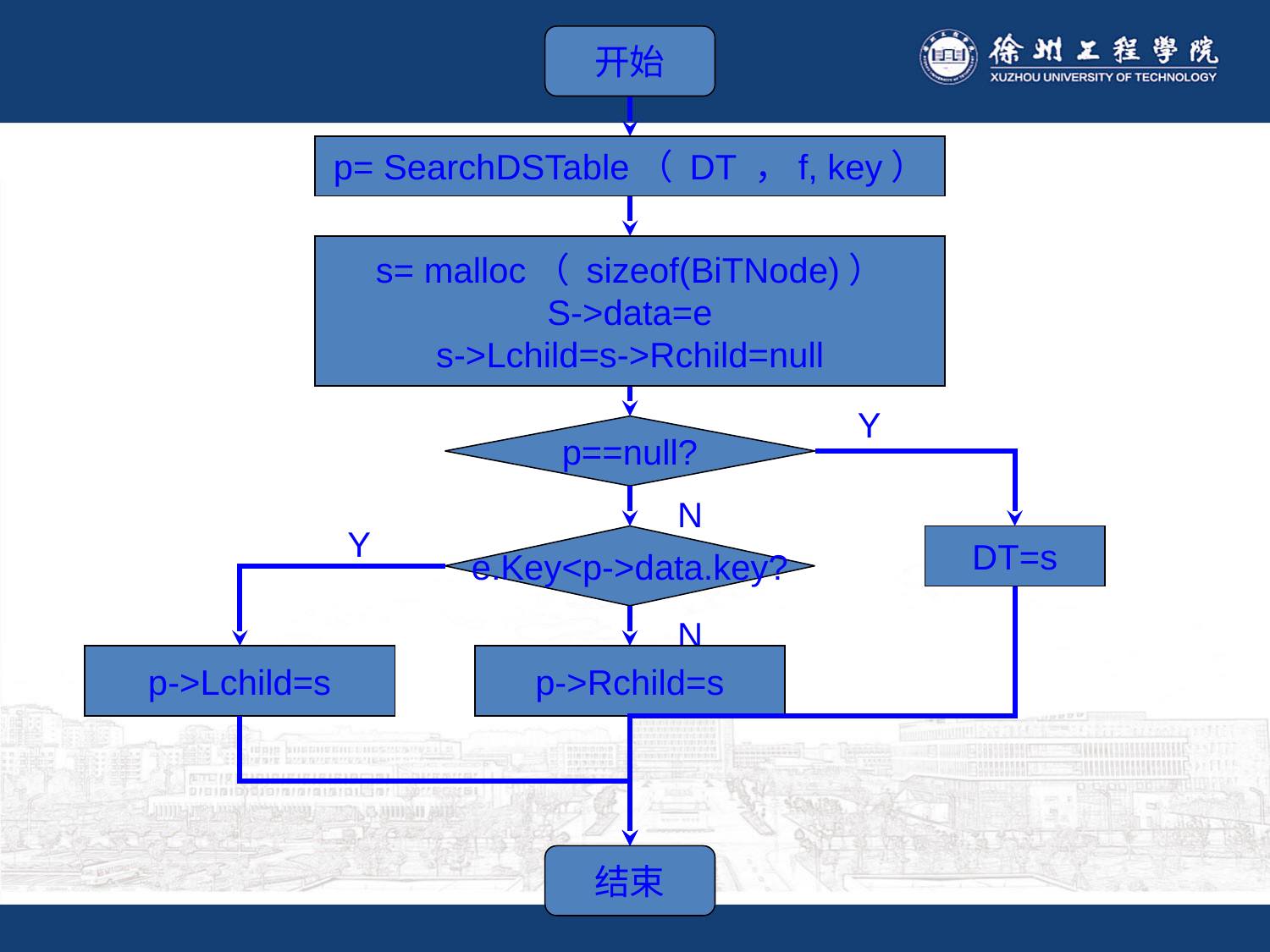

#
开始
p= SearchDSTable（ DT ，f, key）

s= malloc（ sizeof(BiTNode)）
S->data=e
s->Lchild=s->Rchild=null
Y
p==null?
N
Y
e.Key<p->data.key?
DT=s
N
p->Lchild=s
p->Rchild=s
结束